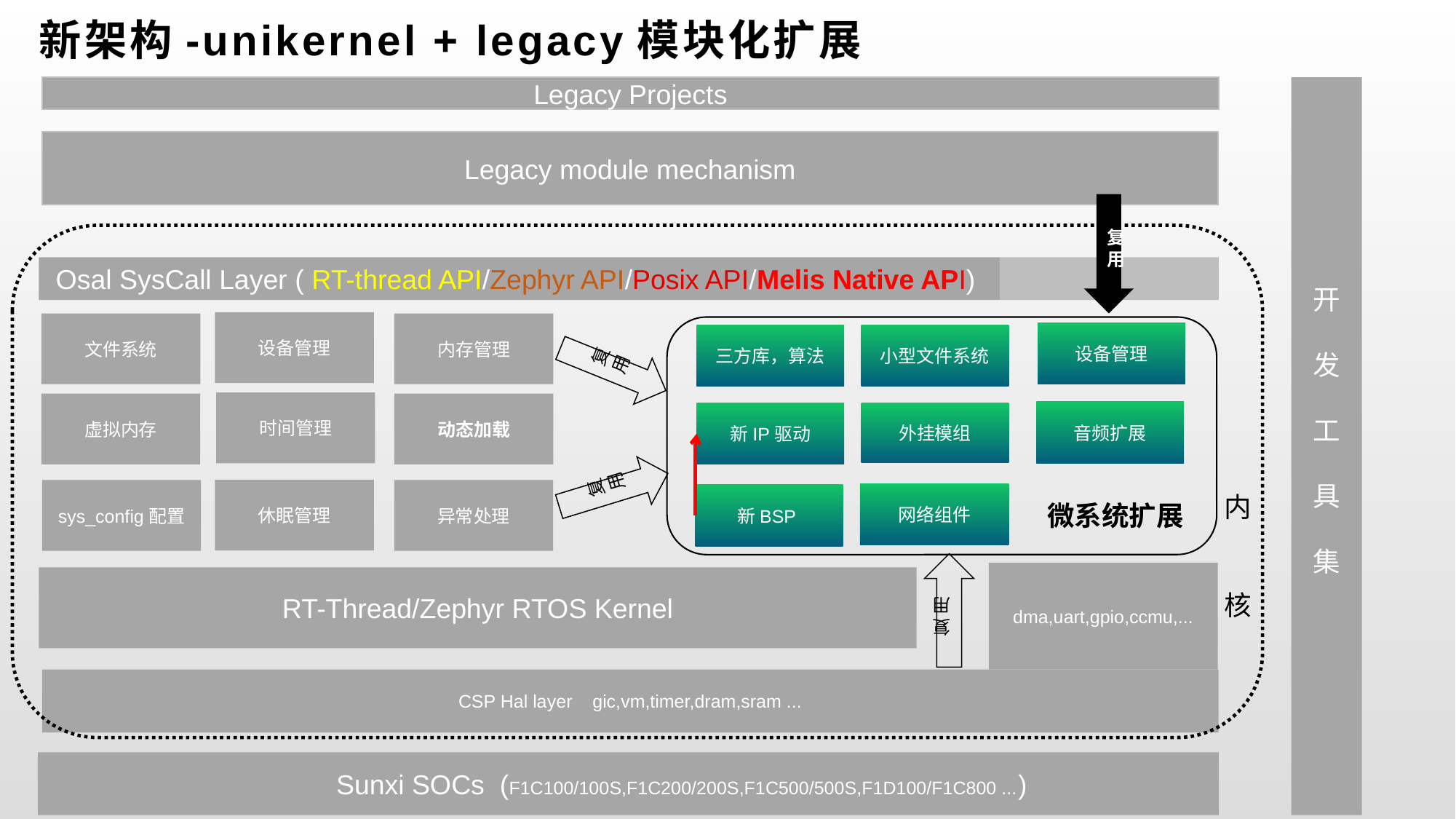

# 新架构-unikernel + legacy模块化扩展
Legacy Projects
开

发

工

具

集

Legacy module mechanism
复用

Osal SysCall Layer ( RT-thread API/Zephyr API/Posix API/Melis Native API)
设备管理
文件系统
内存管理
时间管理
虚拟内存
动态加载
休眠管理
sys_config配置
异常处理
RT-Thread/Zephyr RTOS Kernel
CSP Hal layer    gic,vm,timer,dram,sram ...
              Sunxi SOCs  (F1C100/100S,F1C200/200S,F1C500/500S,F1D100/F1C800 ...)

复用

设备管理
三方库，算法
小型文件系统
音频扩展
新IP驱动
外挂模组
复用
网络组件
内

核
新BSP
微系统扩展
复用
dma,uart,gpio,ccmu,...